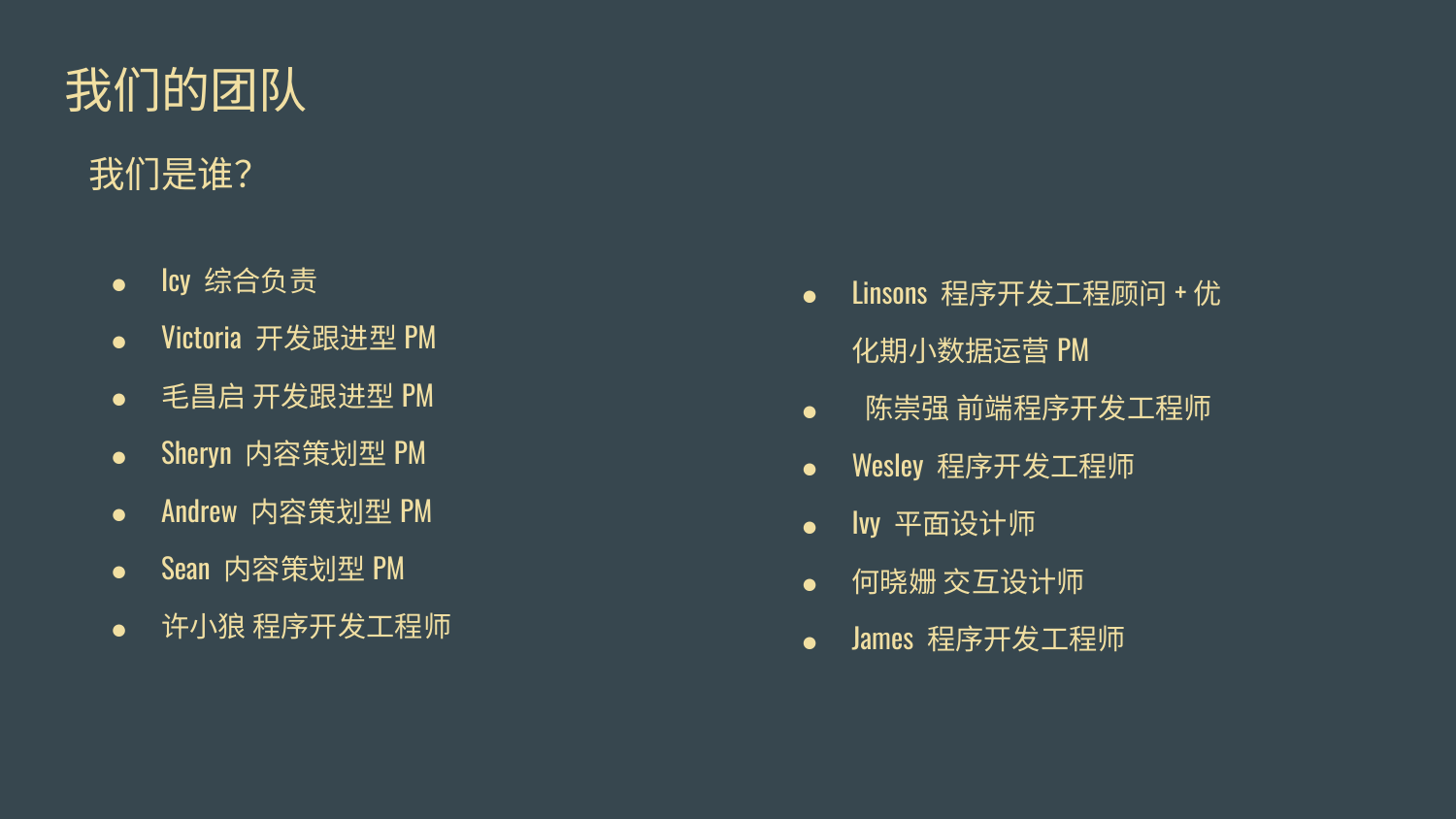

# 我们的团队
我们是谁？

Icy 综合负责
Victoria 开发跟进型PM
毛昌启 开发跟进型PM
Sheryn 内容策划型PM
Andrew 内容策划型PM
Sean 内容策划型PM
许小狼 程序开发工程师
Linsons 程序开发工程顾问+优化期小数据运营PM
 陈崇强 前端程序开发工程师
Wesley 程序开发工程师
Ivy 平面设计师
何晓姗 交互设计师
James 程序开发工程师